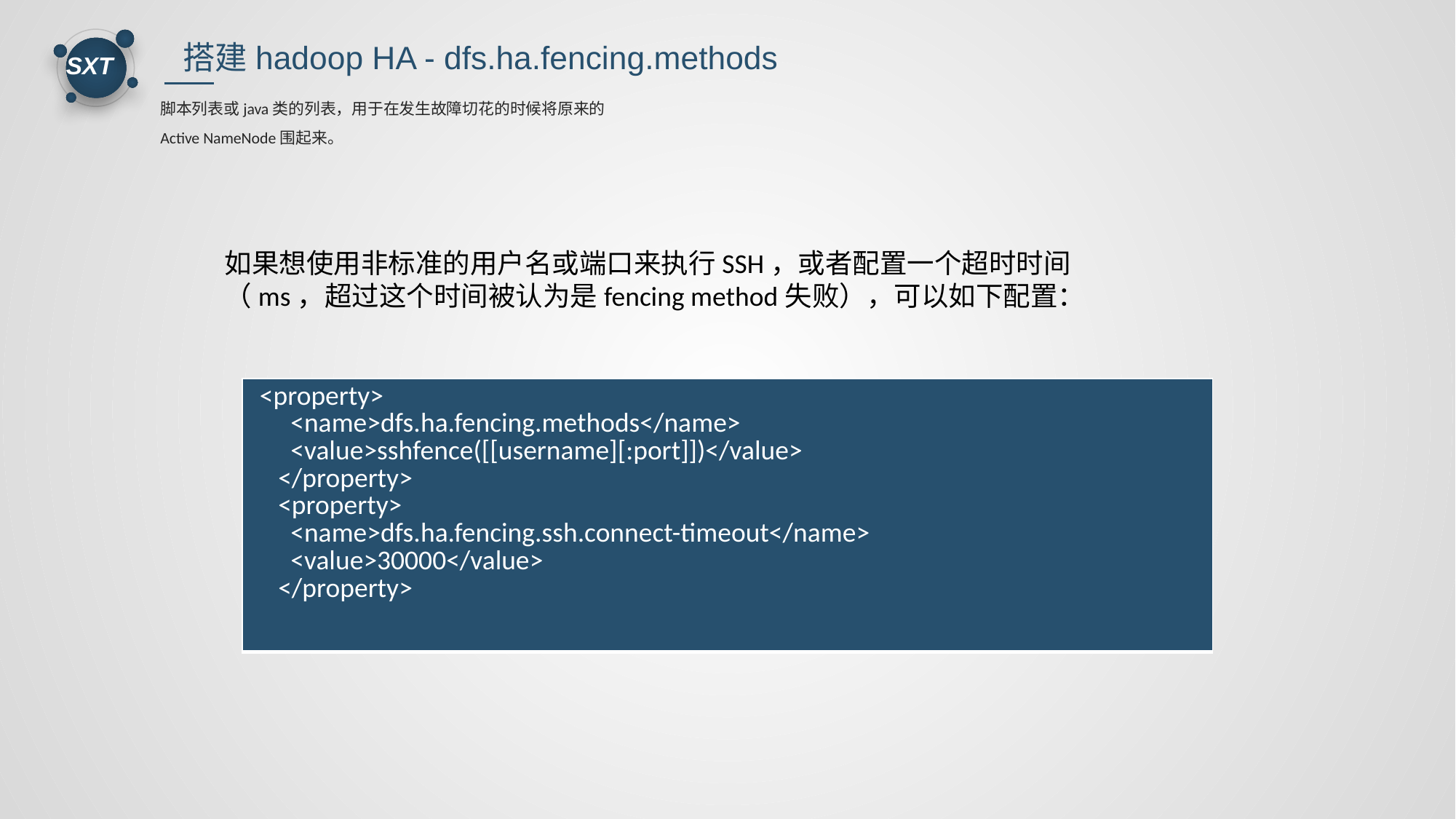

搭建hadoop HA - dfs.ha.fencing.methods
脚本列表或java类的列表，用于在发生故障切花的时候将原来的Active NameNode围起来。
如果想使用非标准的用户名或端口来执行SSH，或者配置一个超时时间（ms，超过这个时间被认为是fencing method失败），可以如下配置：
| <property> <name>dfs.ha.fencing.methods</name> <value>sshfence([[username][:port]])</value> </property> <property> <name>dfs.ha.fencing.ssh.connect-timeout</name> <value>30000</value> </property> |
| --- |